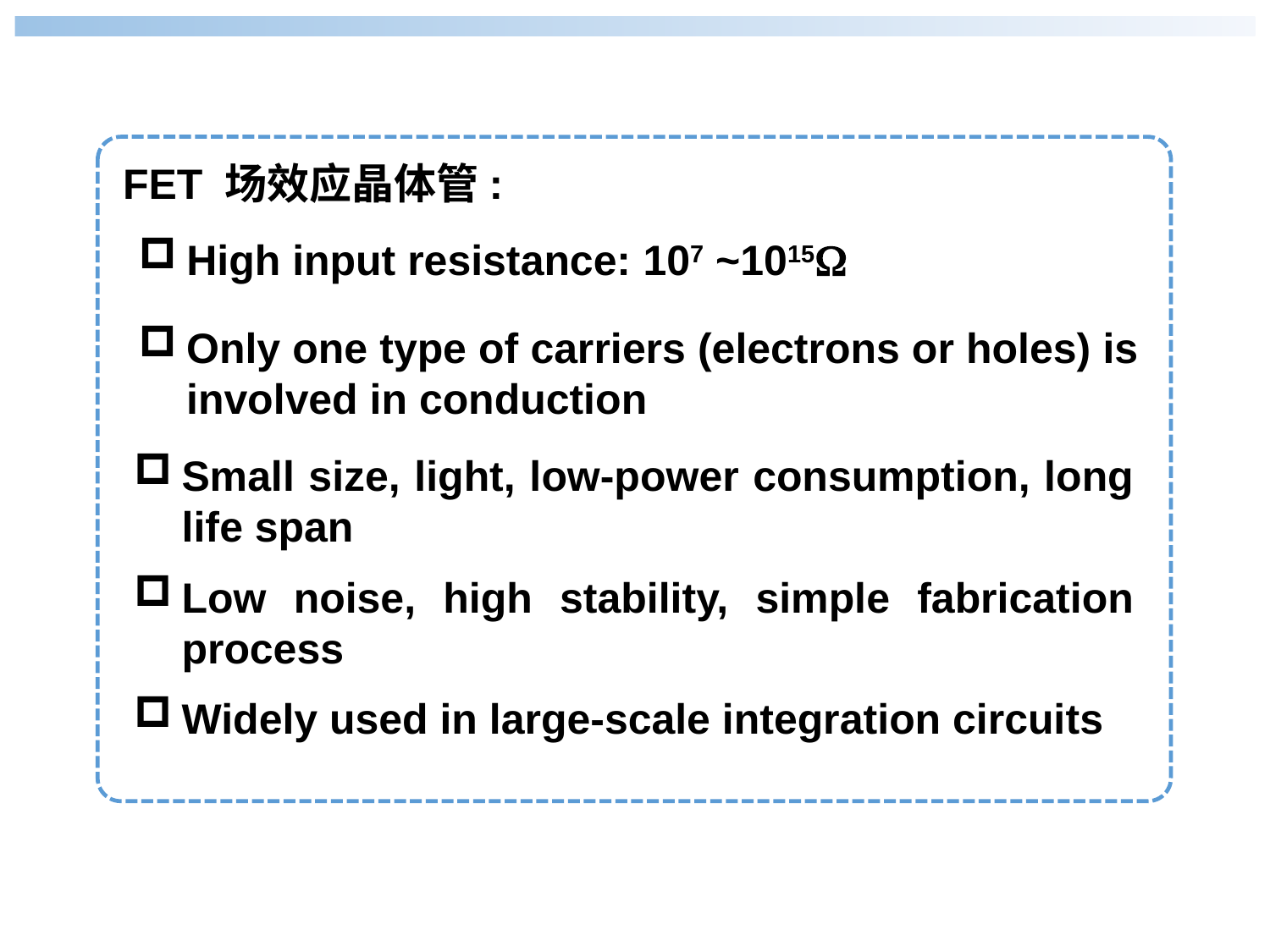

FET 场效应晶体管:
High input resistance: 107 ~1015Ω
Only one type of carriers (electrons or holes) is involved in conduction
Small size, light, low-power consumption, long life span
Low noise, high stability, simple fabrication process
Widely used in large-scale integration circuits